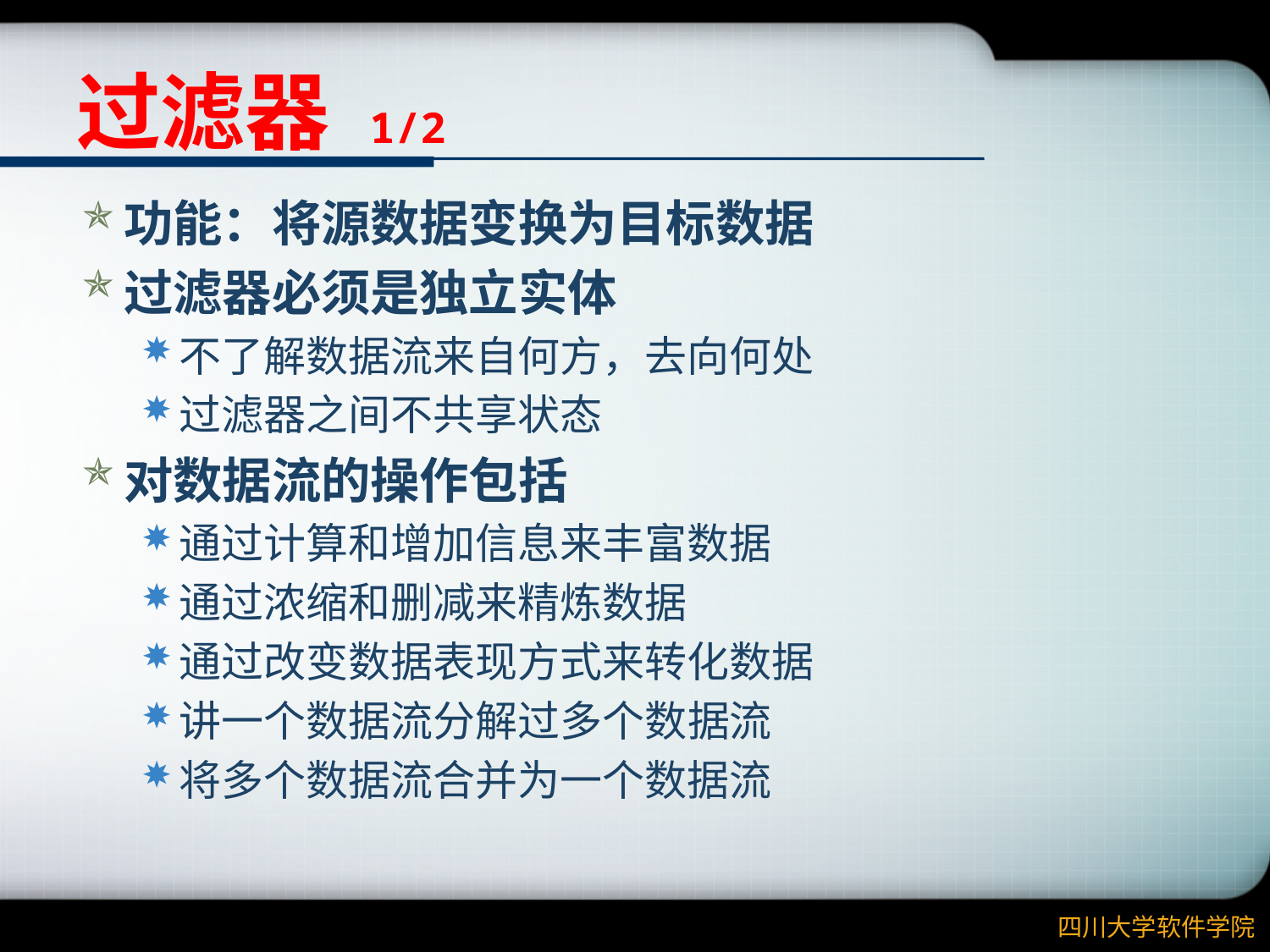

# 过滤器 1/2
功能：将源数据变换为目标数据
过滤器必须是独立实体
不了解数据流来自何方，去向何处
过滤器之间不共享状态
对数据流的操作包括
通过计算和增加信息来丰富数据
通过浓缩和删减来精炼数据
通过改变数据表现方式来转化数据
讲一个数据流分解过多个数据流
将多个数据流合并为一个数据流